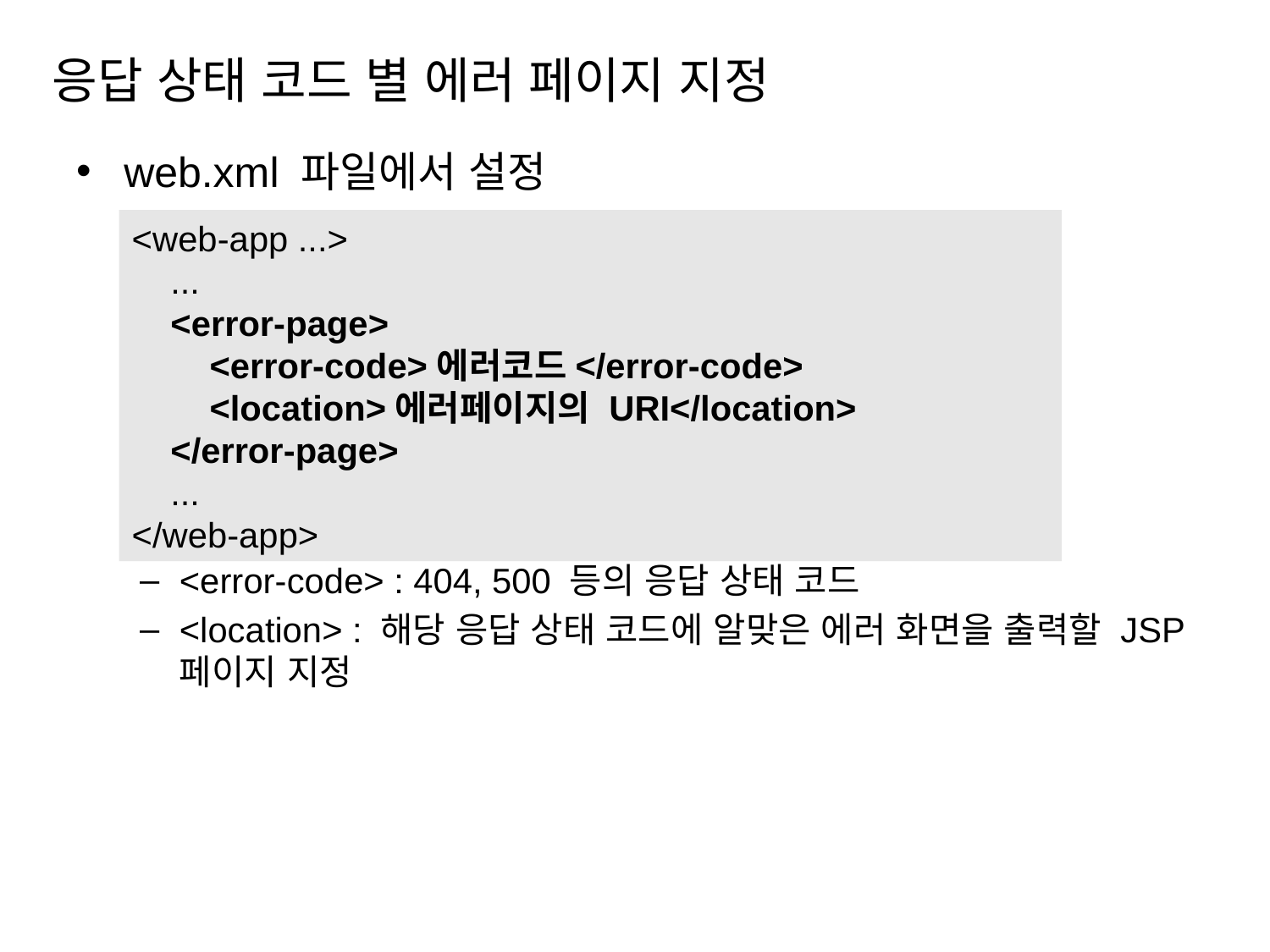

# 응답 상태 코드 별 에러 페이지 지정
web.xml 파일에서 설정

<error-code> : 404, 500 등의 응답 상태 코드
<location> : 해당 응답 상태 코드에 알맞은 에러 화면을 출력할 JSP 페이지 지정

<web-app ...>
    ...
    <error-page>
        <error-code>에러코드</error-code>
        <location>에러페이지의 URI</location>
    </error-page>
    ...
</web-app>